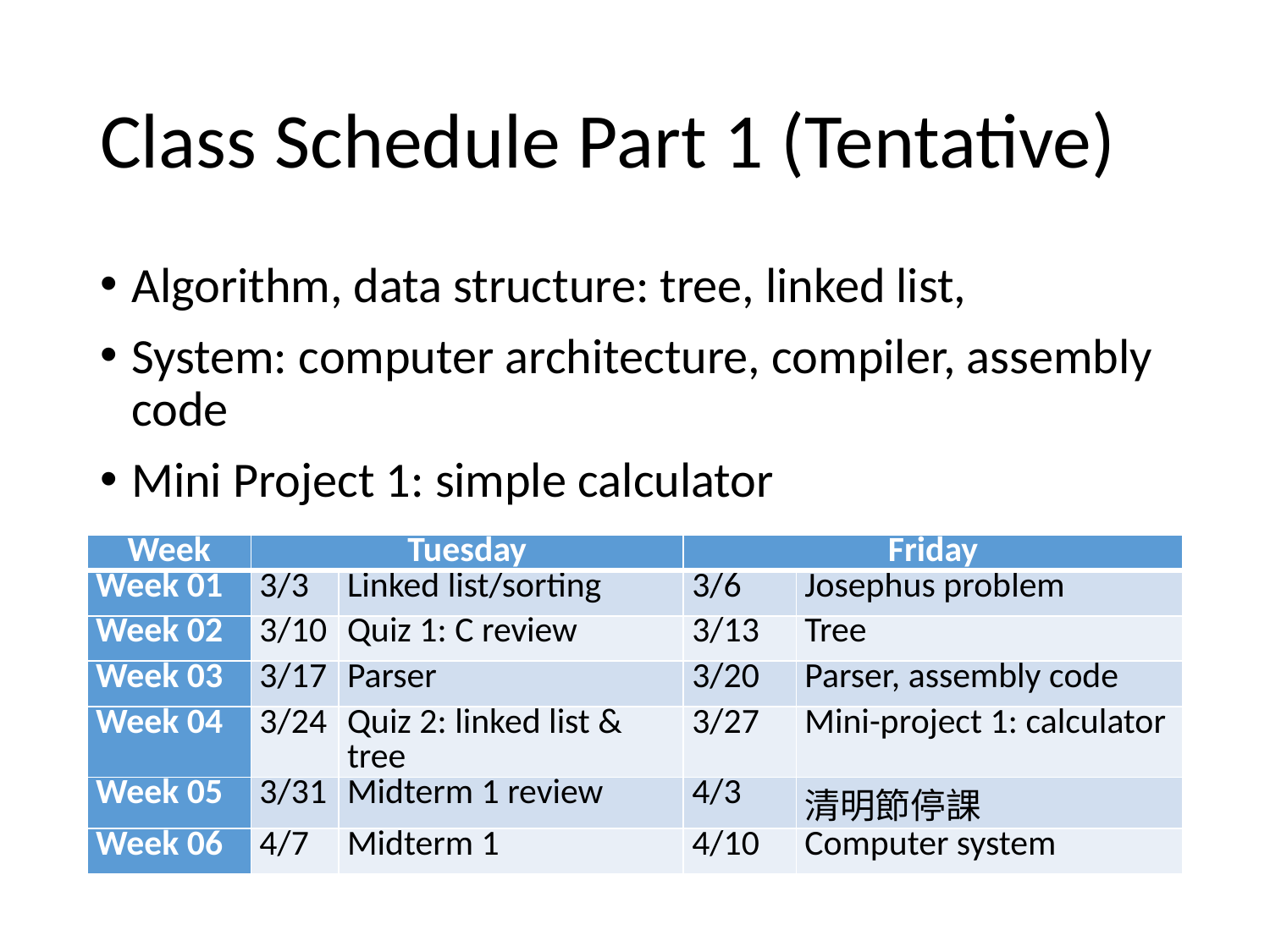

# Class Schedule Part 1 (Tentative)
Algorithm, data structure: tree, linked list,
System: computer architecture, compiler, assembly code
Mini Project 1: simple calculator
| Week | Tuesday |  | Friday |  |
| --- | --- | --- | --- | --- |
| Week 01 | 3/3 | Linked list/sorting | 3/6 | Josephus problem |
| Week 02 | 3/10 | Quiz 1: C review | 3/13 | Tree |
| Week 03 | 3/17 | Parser | 3/20 | Parser, assembly code |
| Week 04 | 3/24 | Quiz 2: linked list & tree | 3/27 | Mini-project 1: calculator |
| Week 05 | 3/31 | Midterm 1 review | 4/3 | 清明節停課 |
| Week 06 | 4/7 | Midterm 1 | 4/10 | Computer system |